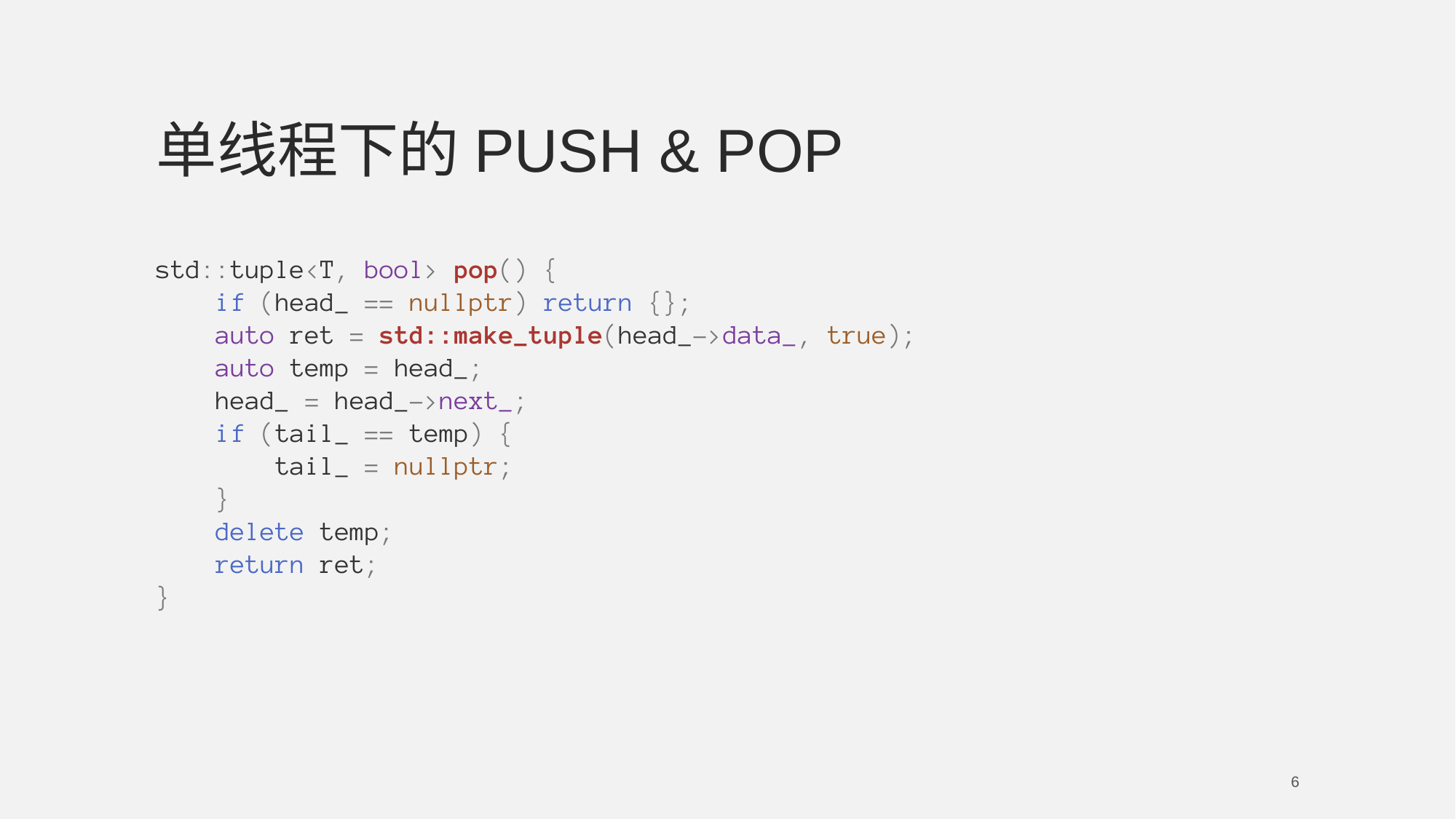

# 单线程下的push & pop
std::tuple<T, bool> pop() {
    if (head_ == nullptr) return {};
    auto ret = std::make_tuple(head_->data_, true);
    auto temp = head_;
    head_ = head_->next_;
    if (tail_ == temp) {
        tail_ = nullptr;
    }
    delete temp;
    return ret;
}
6